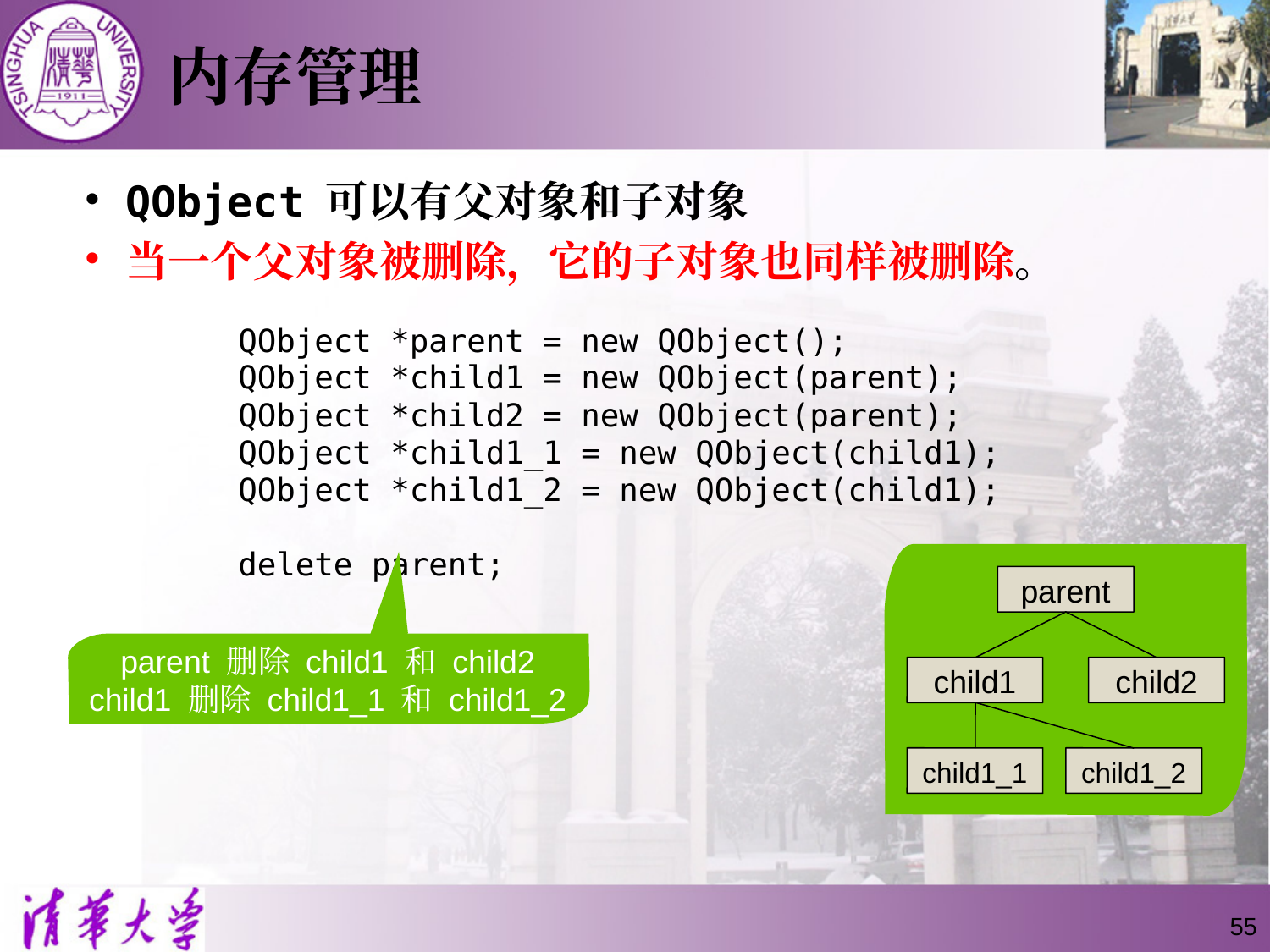

# 内存管理
QObject 可以有父对象和子对象
当一个父对象被删除，它的子对象也同样被删除。
QObject *parent = new QObject();
QObject *child1 = new QObject(parent);
QObject *child2 = new QObject(parent);
QObject *child1_1 = new QObject(child1);
QObject *child1_2 = new QObject(child1);

delete parent;

parent

parent 删除 child1 和 child2
child1 删除 child1_1 和 child1_2
child1
child2

child1_1
child1_2
55